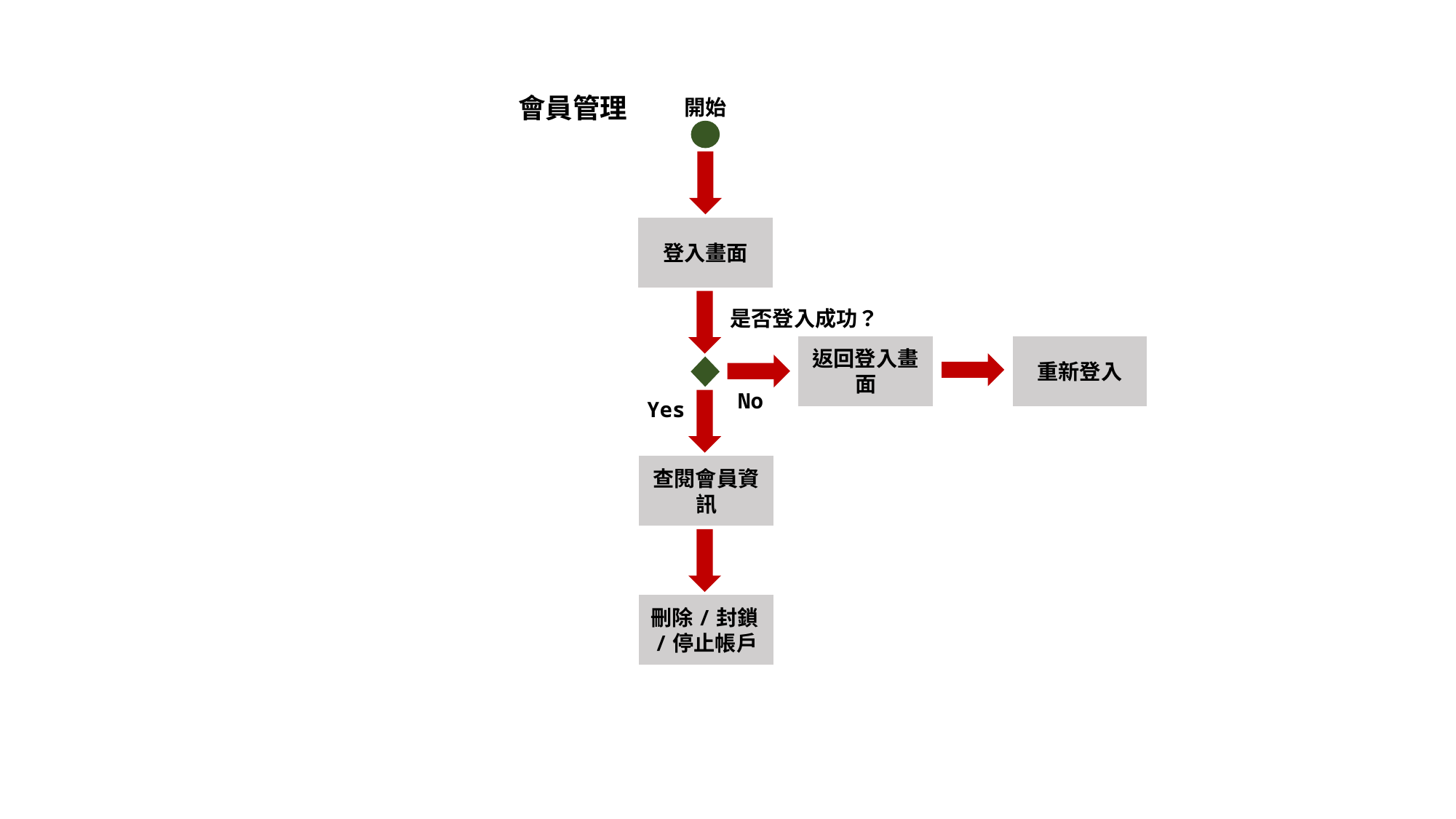

會員管理
開始

登入畫面

是否登入成功？
返回登入畫面
重新登入

No
Yes

查閱會員資訊

刪除/封鎖/停止帳戶